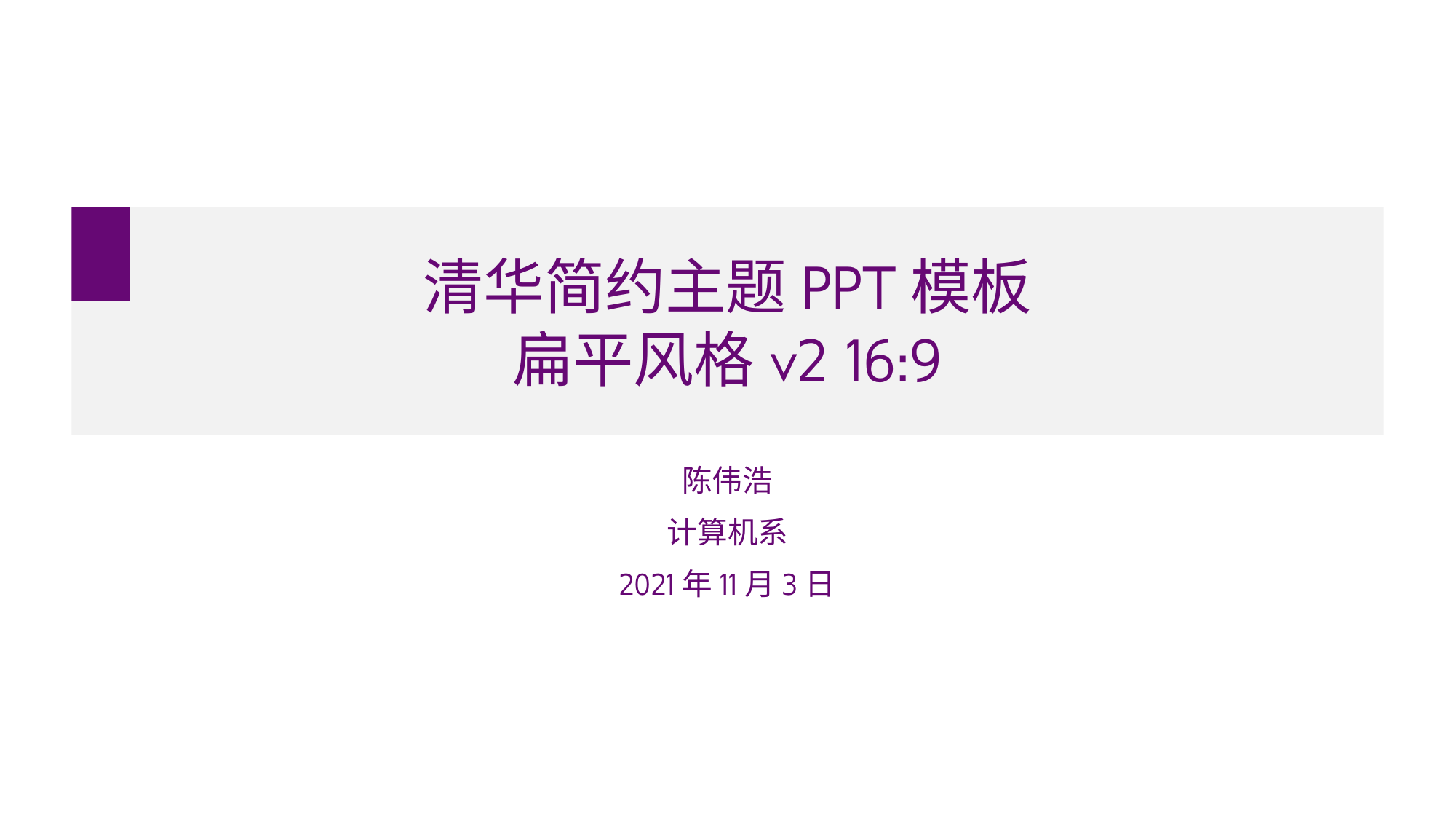

# 清华简约主题PPT模板 扁平风格v2 16:9
陈伟浩
计算机系
2021年11月3日